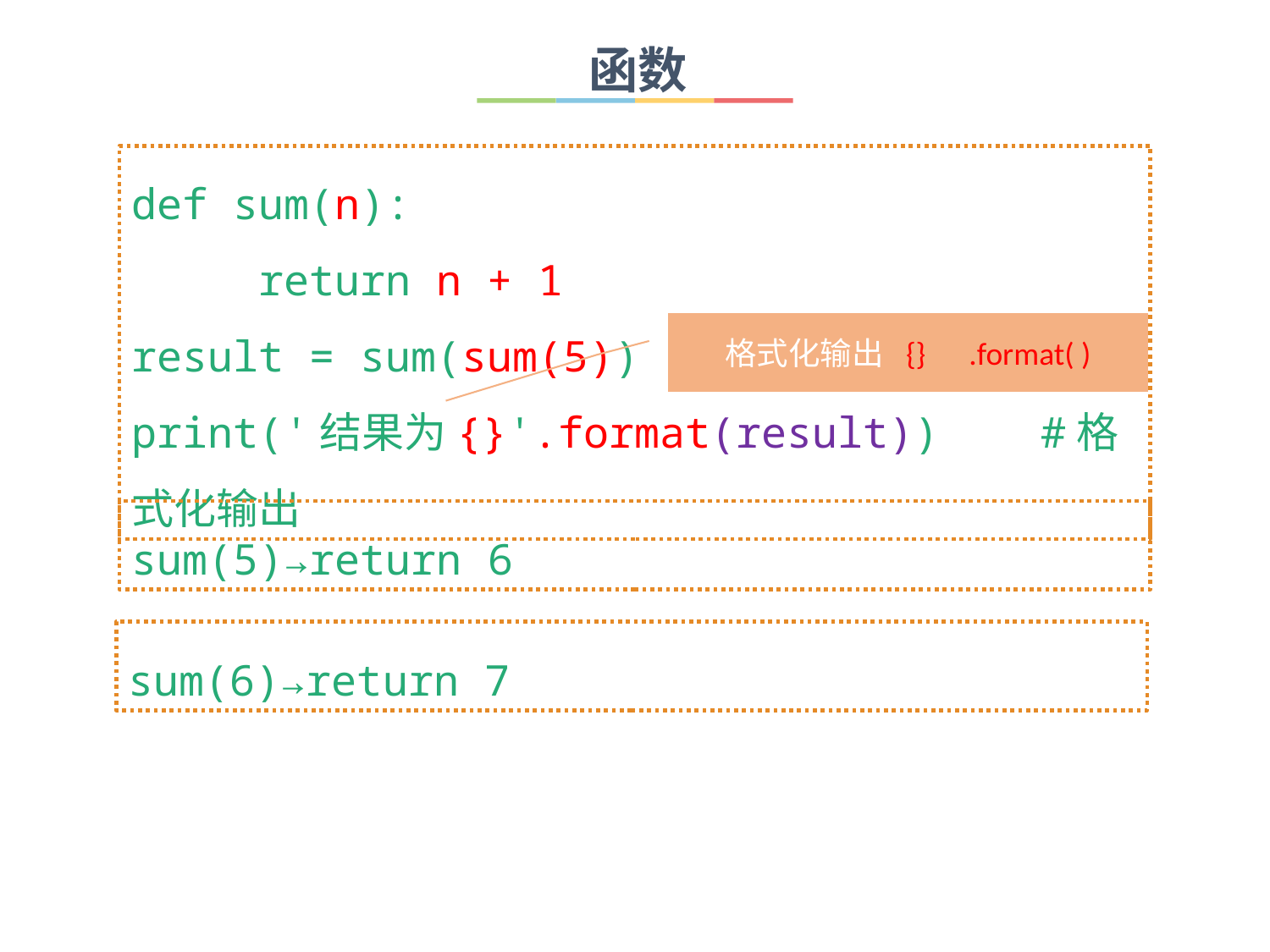

函数

def sum(n):
	return n + 1
result = sum(sum(5))
print('结果为{}'.format(result))    #格式化输出
格式化输出  {}      .format( )
sum(5)→return 6
sum(6)→return 7